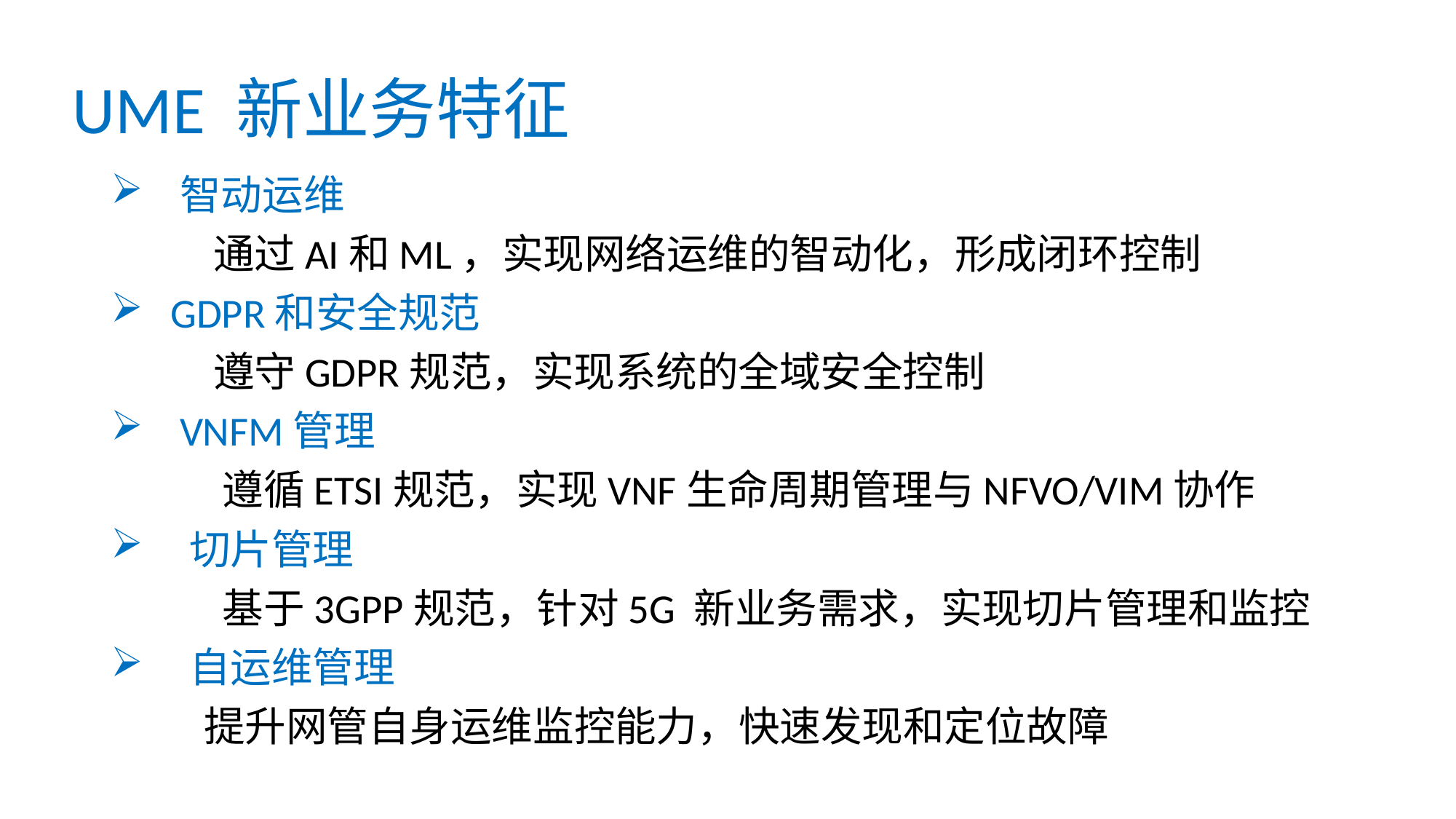

# UME 新业务特征
   智动运维
          通过AI和ML，实现网络运维的智动化，形成闭环控制
   GDPR和安全规范
          遵守GDPR规范，实现系统的全域安全控制
    VNFM管理
           遵循ETSI规范，实现VNF生命周期管理与NFVO/VIM协作
    切片管理
           基于3GPP规范，针对5G 新业务需求，实现切片管理和监控
    自运维管理
         提升网管自身运维监控能力，快速发现和定位故障